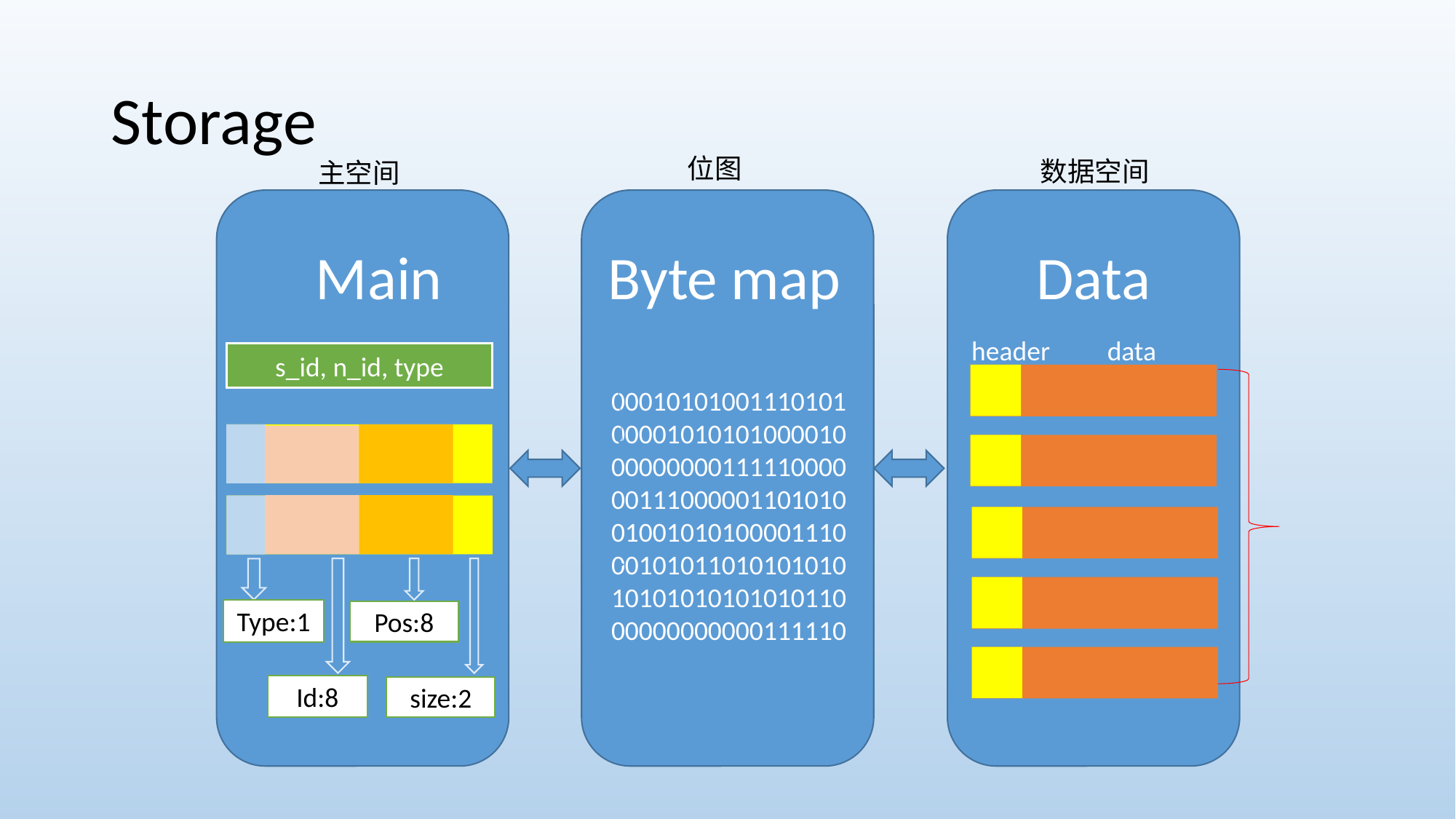

# Storage
位图
数据空间
主空间

Main
Byte map
Data
s_id, n_id, type
data
header

0001010100111010100001010101000010000000001111100000011100000110101001001010100001110001010110101010101010101010101011000000000000111110

Type:1
Pos:8

Id:8
size:2